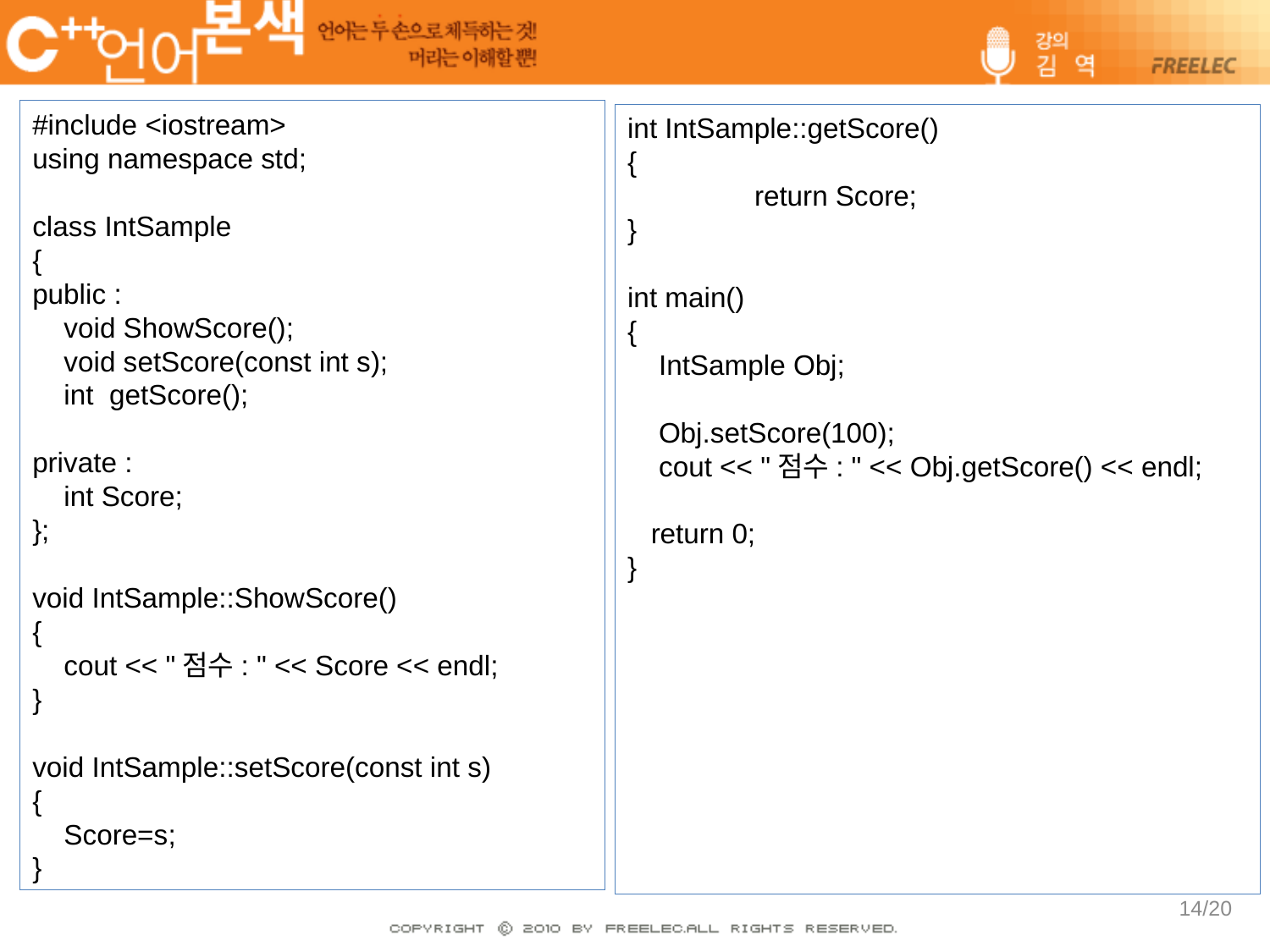

#include <iostream>
using namespace std;

class IntSample
{
public :
    void ShowScore();
    void setScore(const int s);
    int  getScore();

private :
    int Score;
};

void IntSample::ShowScore()
{
    cout << "점수: " << Score << endl;
}

void IntSample::setScore(const int s)
{
    Score=s;
}
int IntSample::getScore()
{
	return Score;
}

int main()
{
    IntSample Obj;

    Obj.setScore(100);
    cout << "점수: " << Obj.getScore() << endl;

   return 0;
}

14/20